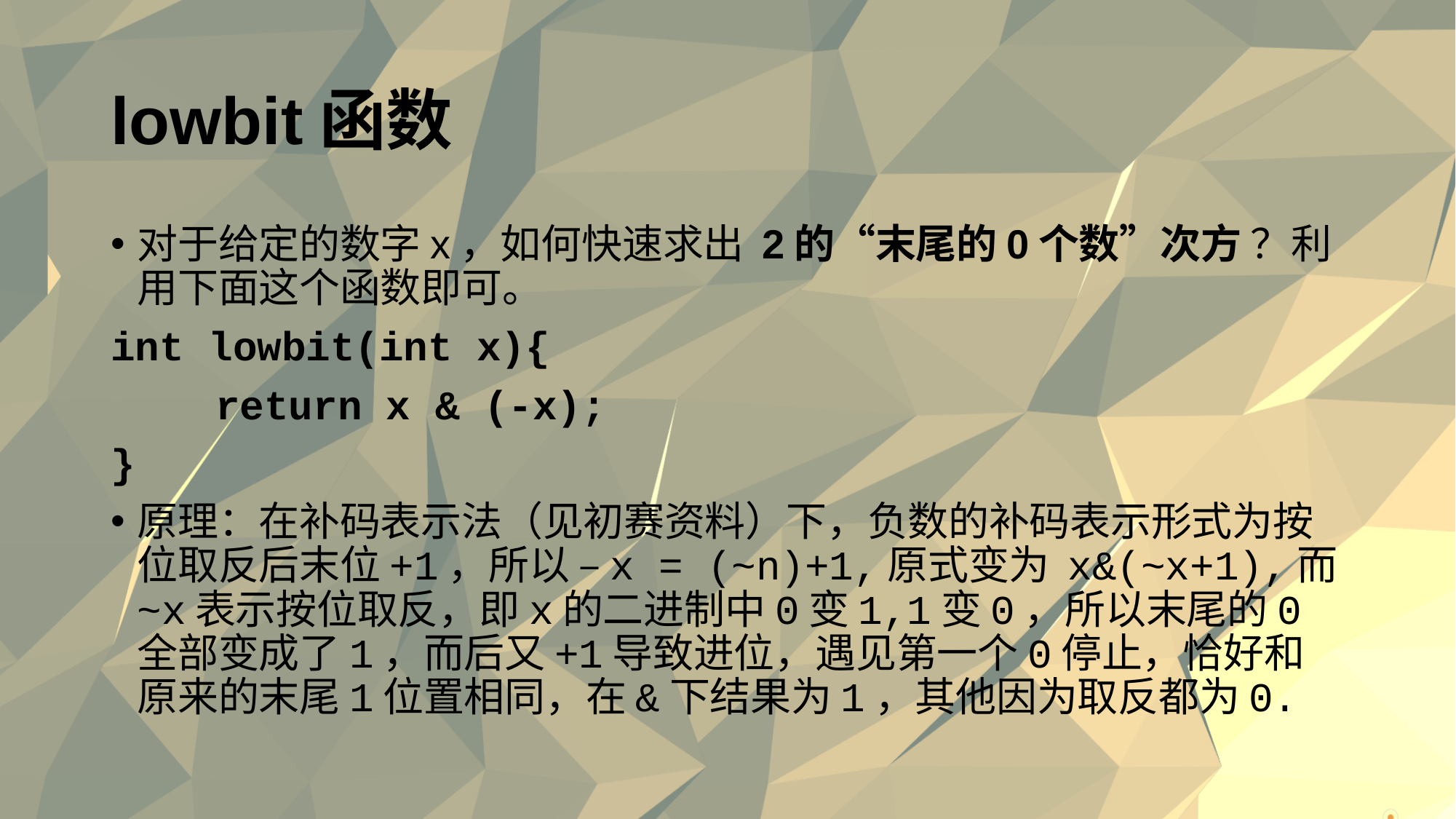

# lowbit函数
对于给定的数字x，如何快速求出 2的“末尾的0个数”次方 ？利用下面这个函数即可。
int lowbit(int x){
	return x & (-x);
}
原理：在补码表示法（见初赛资料）下，负数的补码表示形式为按位取反后末位+1，所以 –x = (~n)+1,原式变为 x&(~x+1),而~x表示按位取反，即x的二进制中0变1,1变0，所以末尾的0全部变成了1，而后又+1导致进位，遇见第一个0停止，恰好和原来的末尾1位置相同，在&下结果为1，其他因为取反都为0.